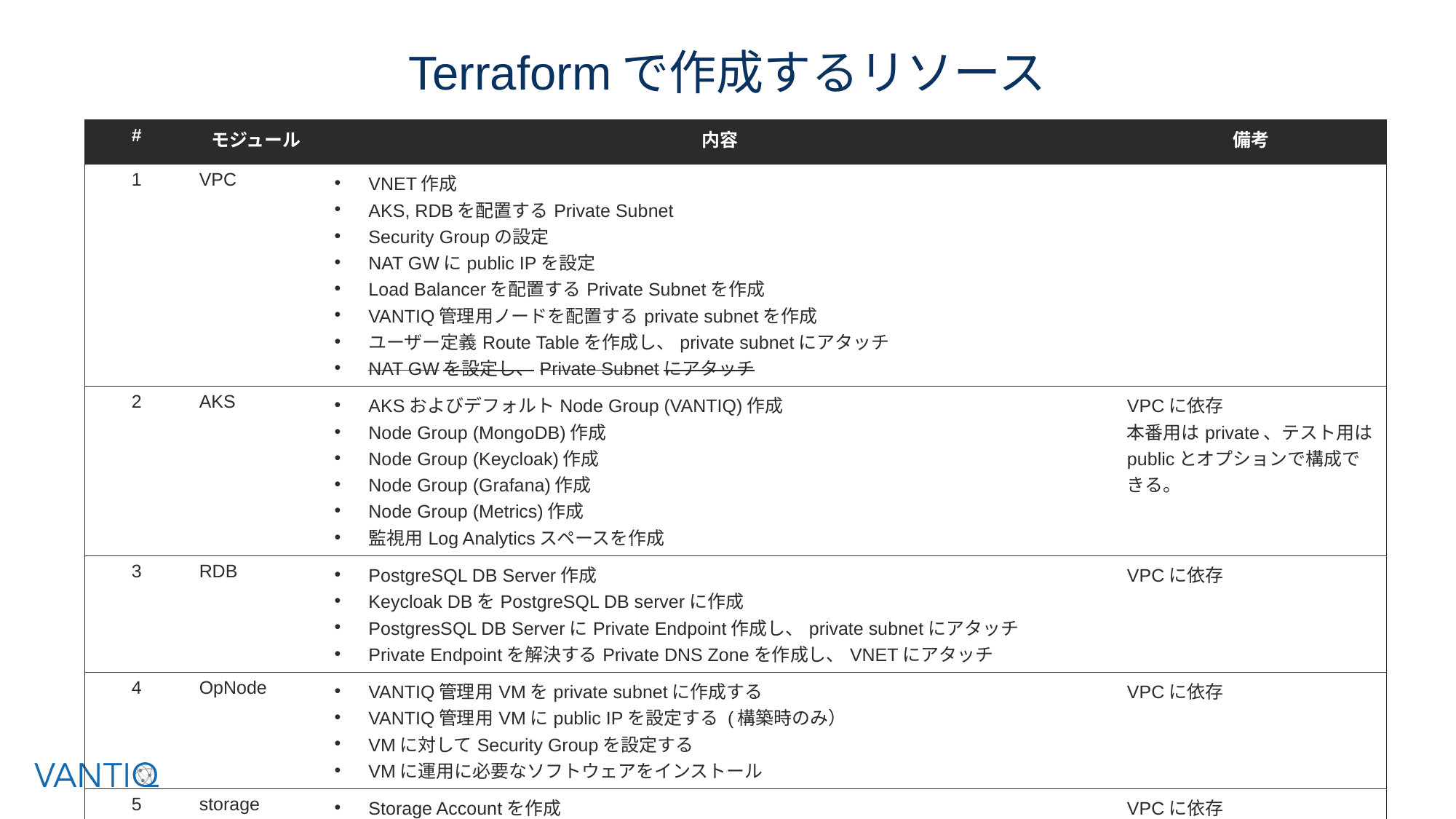

# Terraformで作成するリソース
| # | モジュール | 内容 | 備考 |
| --- | --- | --- | --- |
| 1 | VPC | VNET作成 AKS, RDBを配置するPrivate Subnet Security Groupの設定 NAT GWにpublic IPを設定 Load Balancerを配置するPrivate Subnetを作成 VANTIQ管理用ノードを配置するprivate subnetを作成 ユーザー定義Route Tableを作成し、private subnetにアタッチ NAT GWを設定し、Private Subnetにアタッチ |  |
| 2 | AKS | AKSおよびデフォルトNode Group (VANTIQ)作成 Node Group (MongoDB)作成 Node Group (Keycloak)作成 Node Group (Grafana)作成 Node Group (Metrics)作成 監視用Log Analyticsスペースを作成 | VPCに依存 本番用はprivate、テスト用はpublicとオプションで構成できる。 |
| 3 | RDB | PostgreSQL DB Server作成 Keycloak DBをPostgreSQL DB serverに作成 PostgresSQL DB ServerにPrivate Endpoint作成し、private subnetにアタッチ Private Endpointを解決するPrivate DNS Zoneを作成し、VNETにアタッチ | VPCに依存 |
| 4 | OpNode | VANTIQ管理用VMをprivate subnetに作成する VANTIQ管理用VMにpublic IPを設定する (構築時のみ） VMに対してSecurity Groupを設定する VMに運用に必要なソフトウェアをインストール | VPCに依存 |
| 5 | storage | Storage Accountを作成 VANTIQ mongodbをバックアップする先のBlobを作成 Storage AccountにPrivate Endpoint作成し、private subnetにアタッチ Private Endpointを解決するPrivate DNS Zoneを作成し、VNETにアタッチ | VPCに依存 |